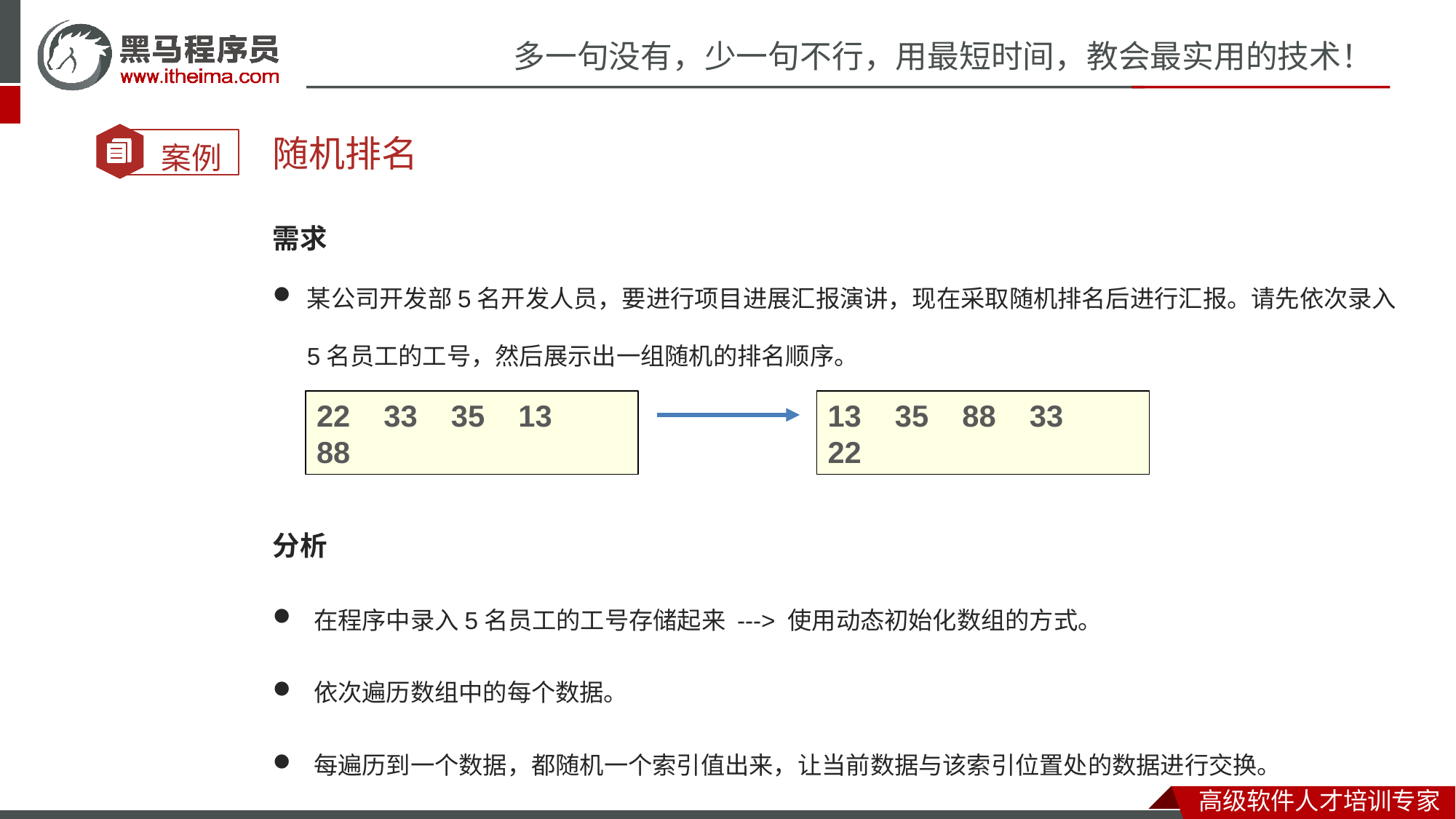

随机排名
需求
某公司开发部5名开发人员，要进行项目进展汇报演讲，现在采取随机排名后进行汇报。请先依次录入5名员工的工号，然后展示出一组随机的排名顺序。

分析
在程序中录入5名员工的工号存储起来 ---> 使用动态初始化数组的方式。
依次遍历数组中的每个数据。
每遍历到一个数据，都随机一个索引值出来，让当前数据与该索引位置处的数据进行交换。
22    33    35    13     88
13    35    88    33     22